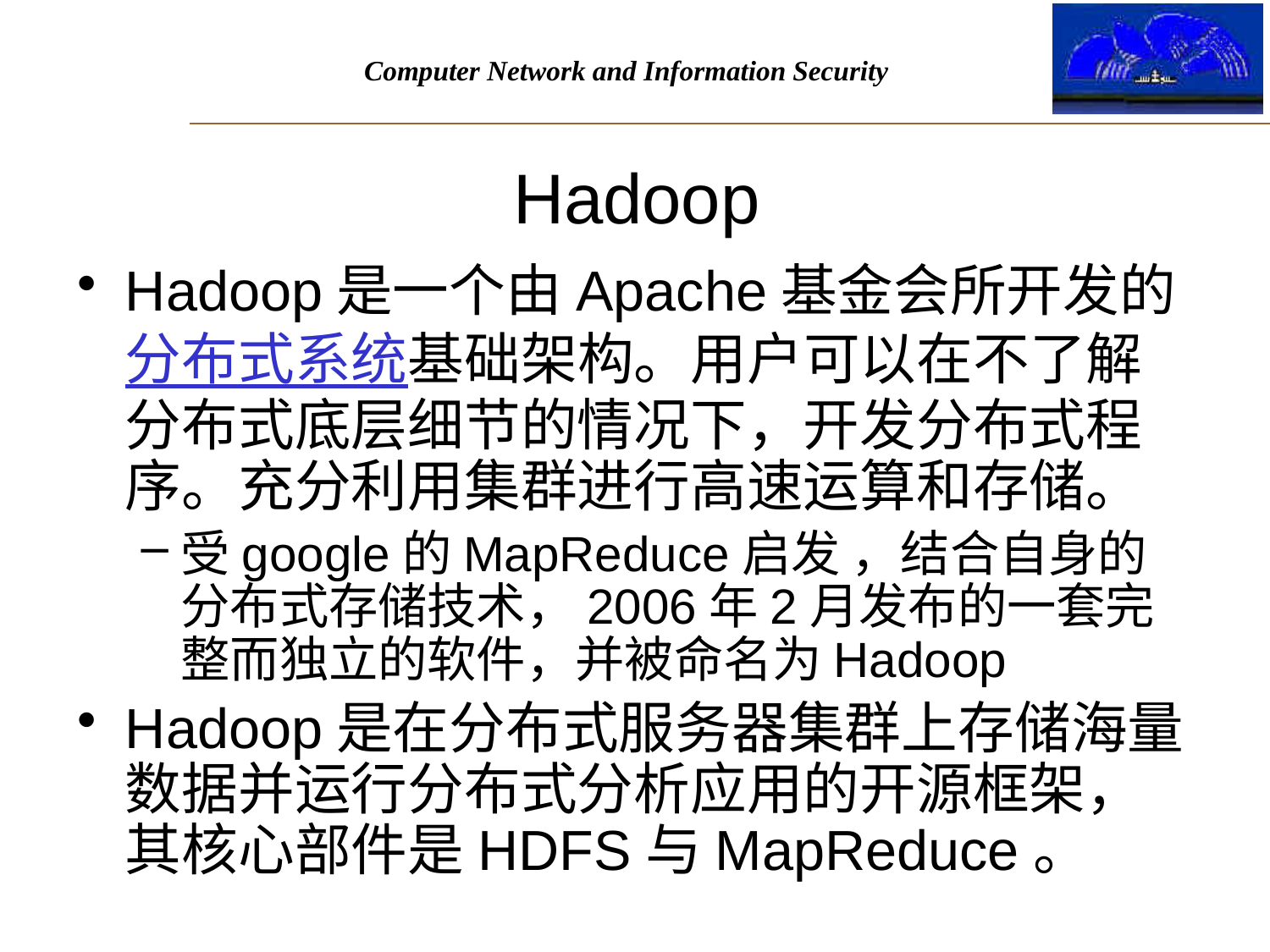

# Hadoop
Hadoop是一个由Apache基金会所开发的分布式系统基础架构。用户可以在不了解分布式底层细节的情况下，开发分布式程序。充分利用集群进行高速运算和存储。
受google的MapReduce启发 ，结合自身的分布式存储技术，2006年2月发布的一套完整而独立的软件，并被命名为Hadoop
Hadoop是在分布式服务器集群上存储海量数据并运行分布式分析应用的开源框架，其核心部件是HDFS与MapReduce。